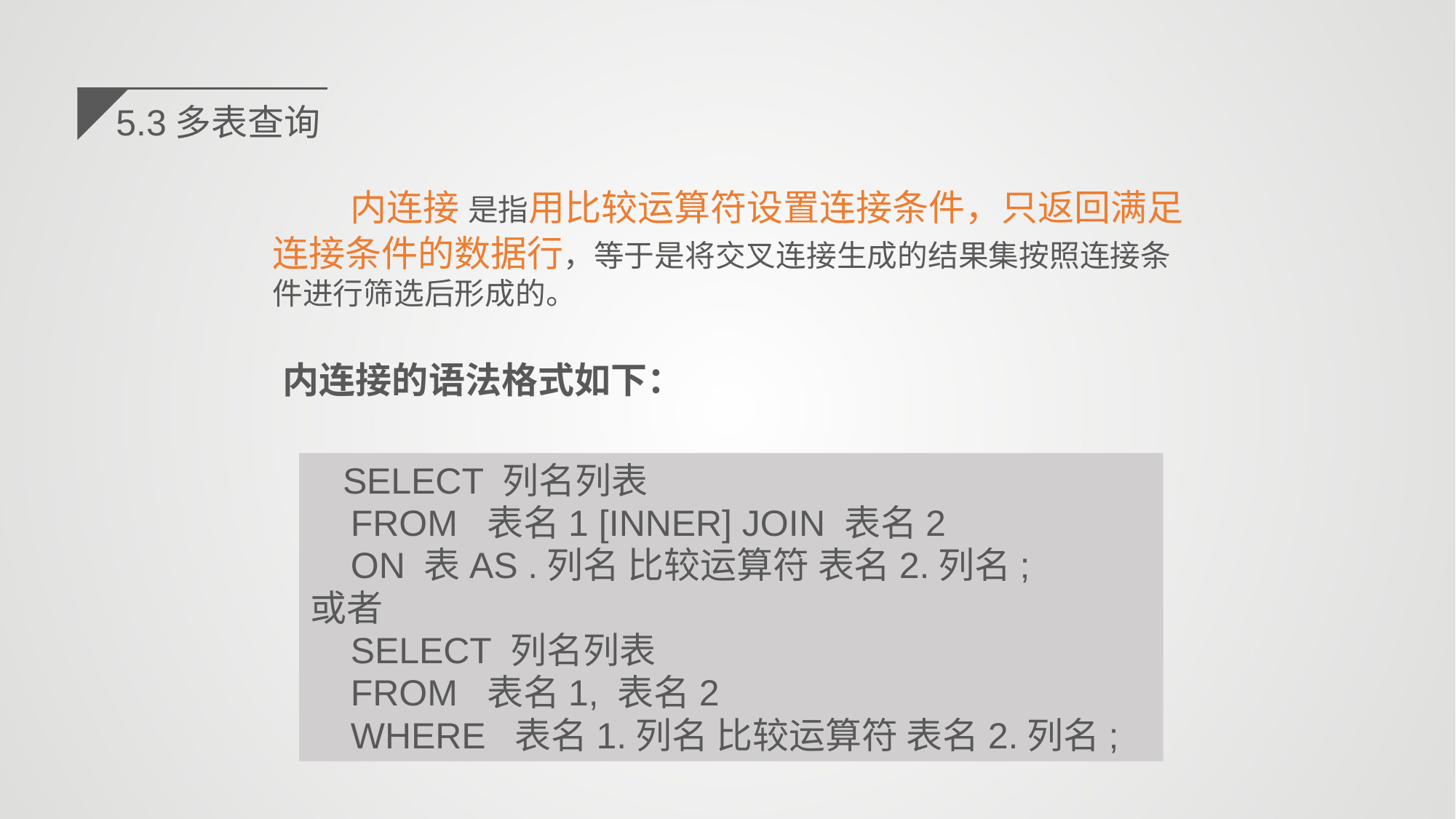

5.3多表查询

      内连接 是指用比较运算符设置连接条件，只返回满足连接条件的数据行，等于是将交叉连接生成的结果集按照连接条件进行筛选后形成的。
内连接的语法格式如下：
    SELECT 列名列表
    FROM  表名1 [INNER] JOIN 表名2
    ON 表AS .列名 比较运算符 表名2.列名;
或者
    SELECT 列名列表
    FROM  表名1, 表名2
    WHERE  表名1.列名 比较运算符 表名2.列名;